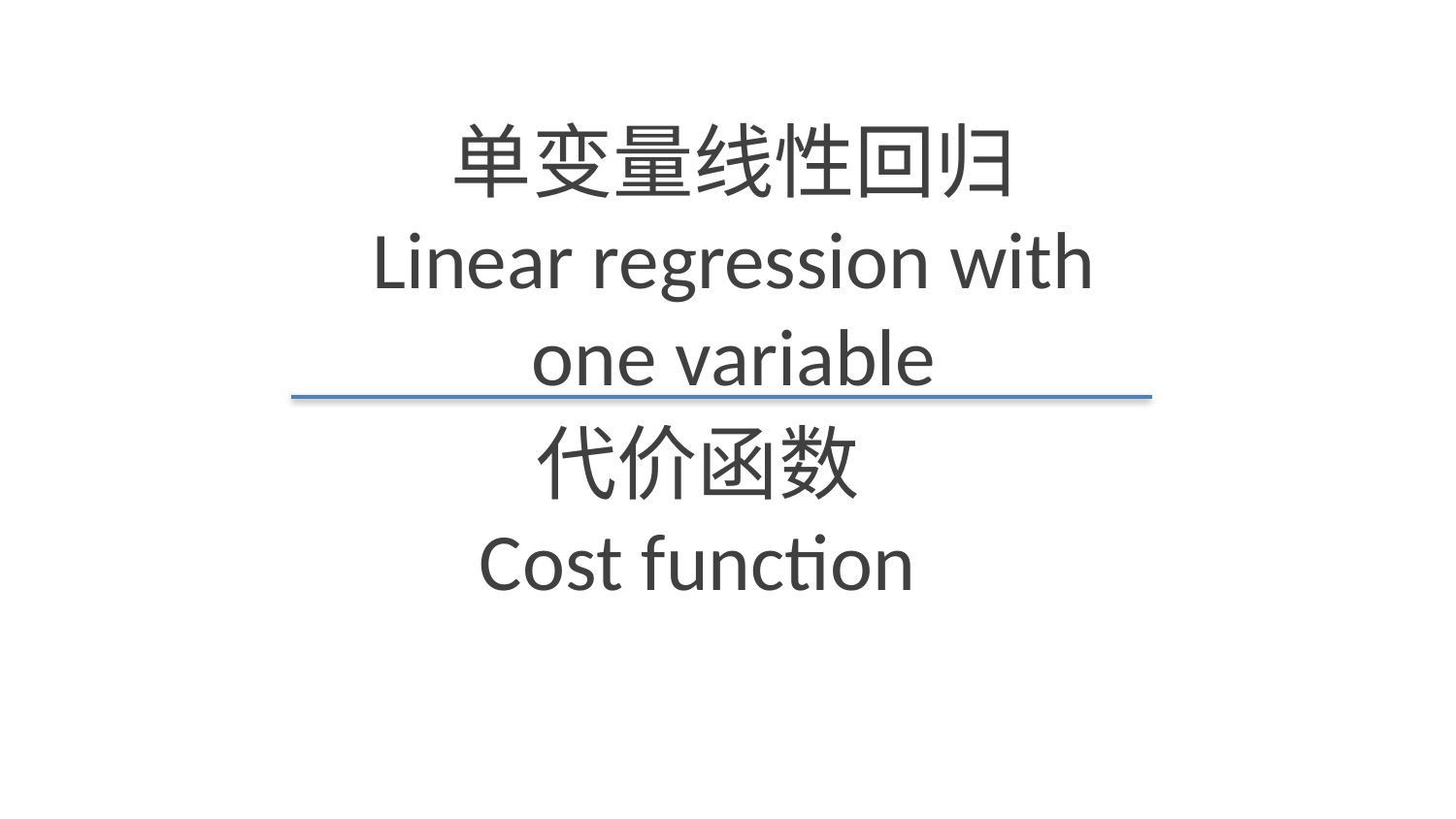

单变量线性回归
Linear regression with one variable
# 代价函数 Cost function